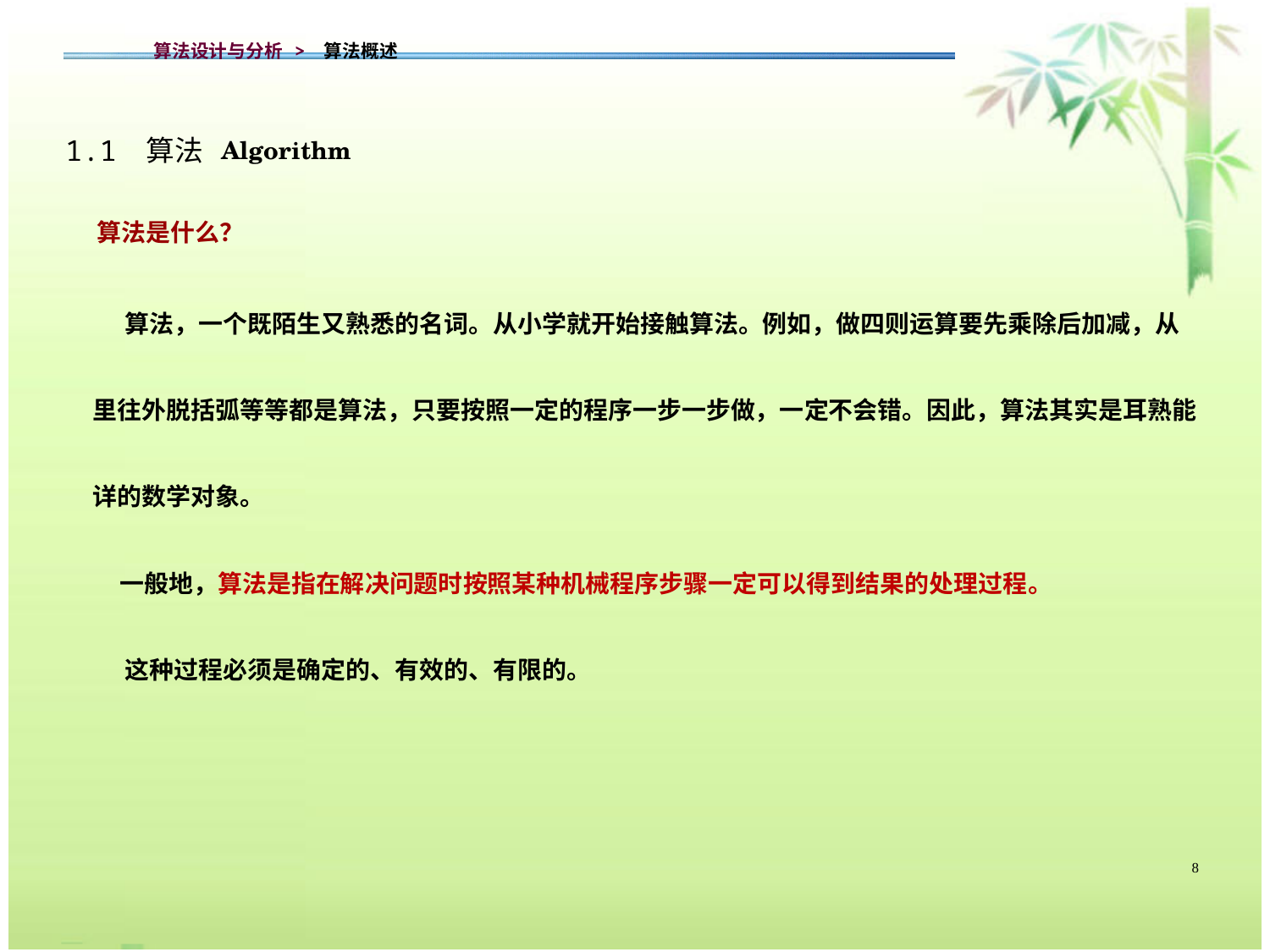

算法设计与分析 > 算法概述
1.1 算法 Algorithm
算法是什么？
    算法，一个既陌生又熟悉的名词。从小学就开始接触算法。例如，做四则运算要先乘除后加减，从里往外脱括弧等等都是算法，只要按照一定的程序一步一步做，一定不会错。因此，算法其实是耳熟能详的数学对象。
   一般地，算法是指在解决问题时按照某种机械程序步骤一定可以得到结果的处理过程。
    这种过程必须是确定的、有效的、有限的。
8